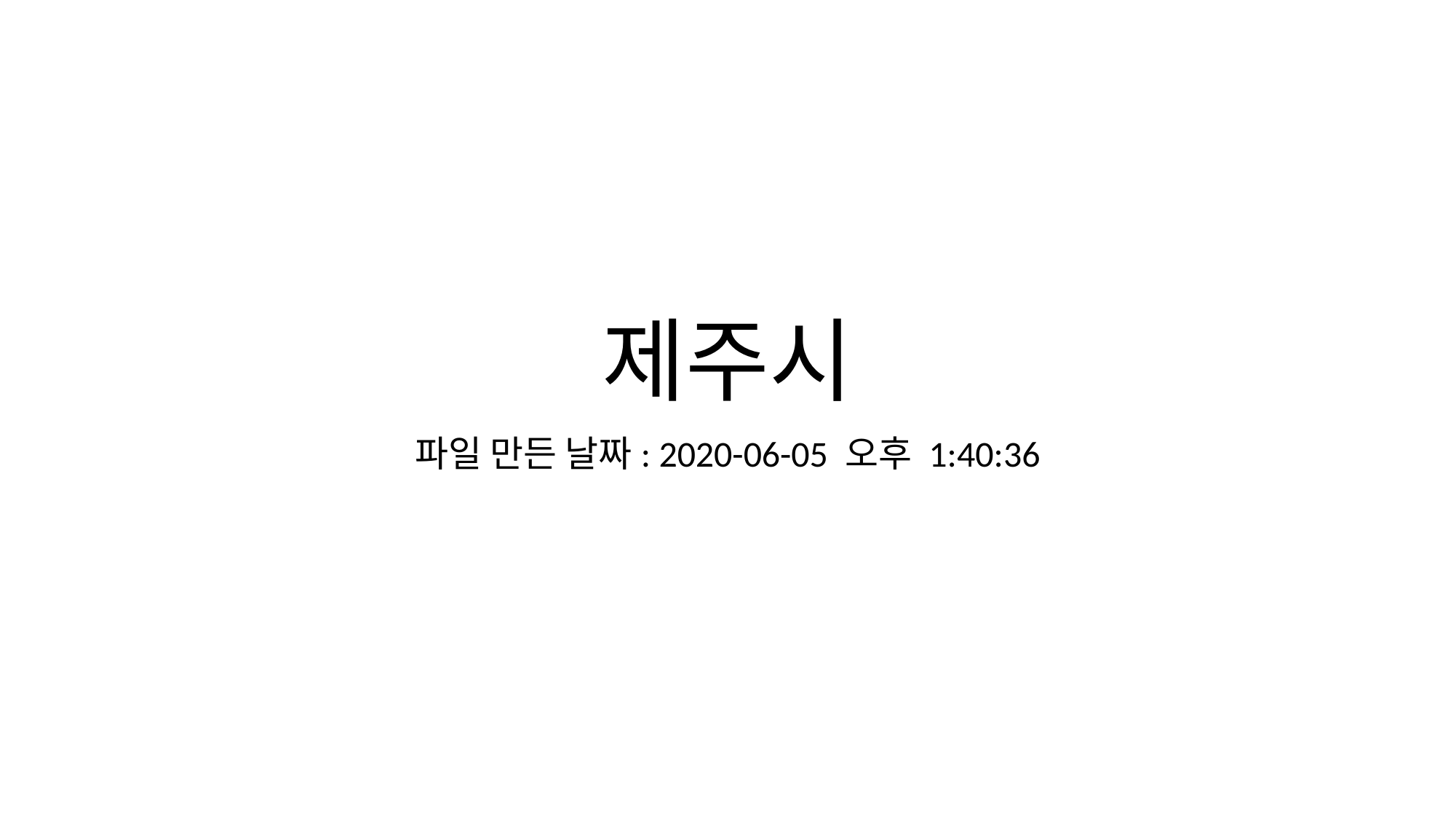

# 제주시
파일 만든 날짜: 2020-06-05 오후 1:40:36